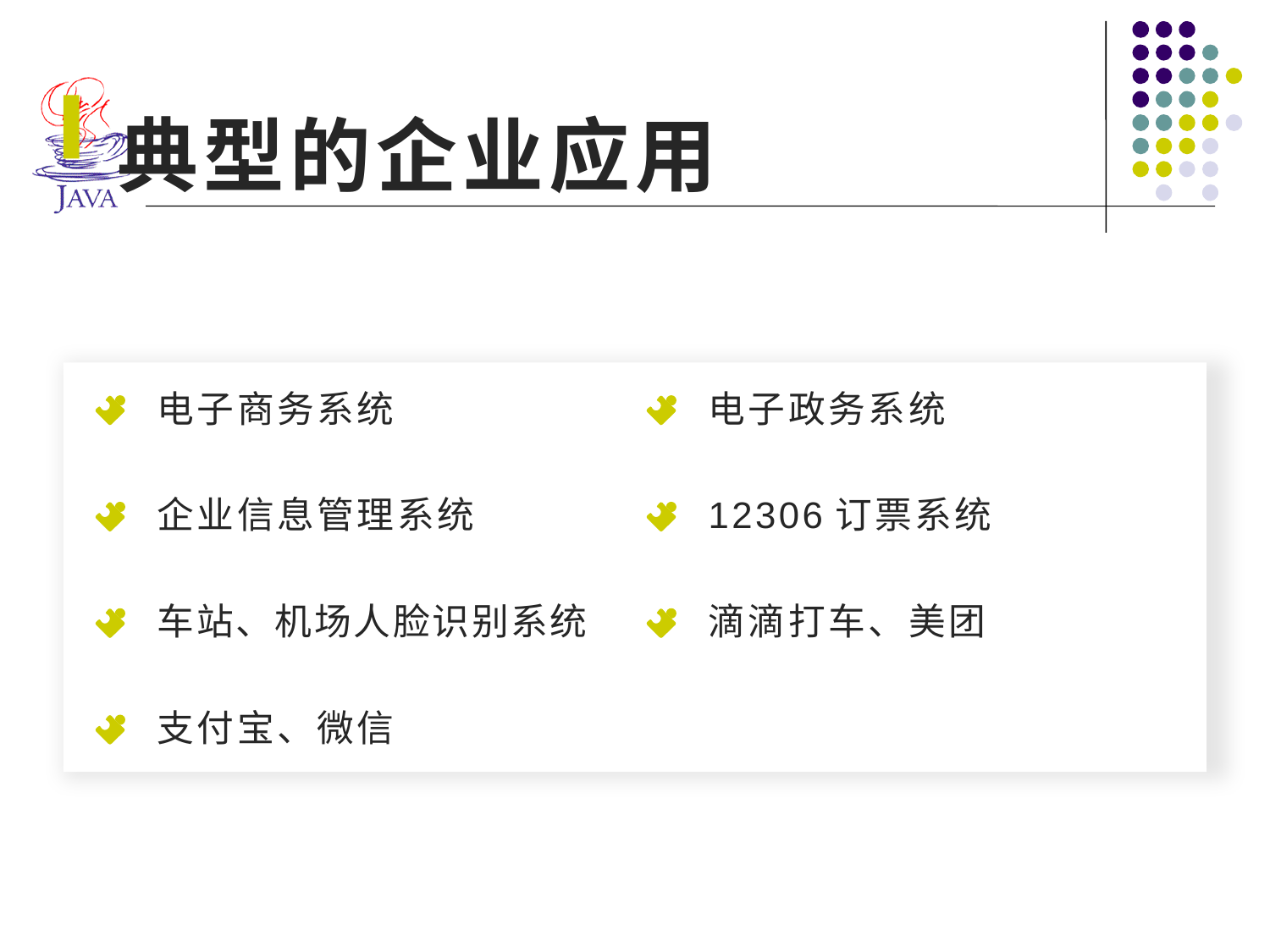

典型的企业应用

电子商务系统
电子政务系统

企业信息管理系统
12306订票系统

车站、机场人脸识别系统
滴滴打车、美团

支付宝、微信